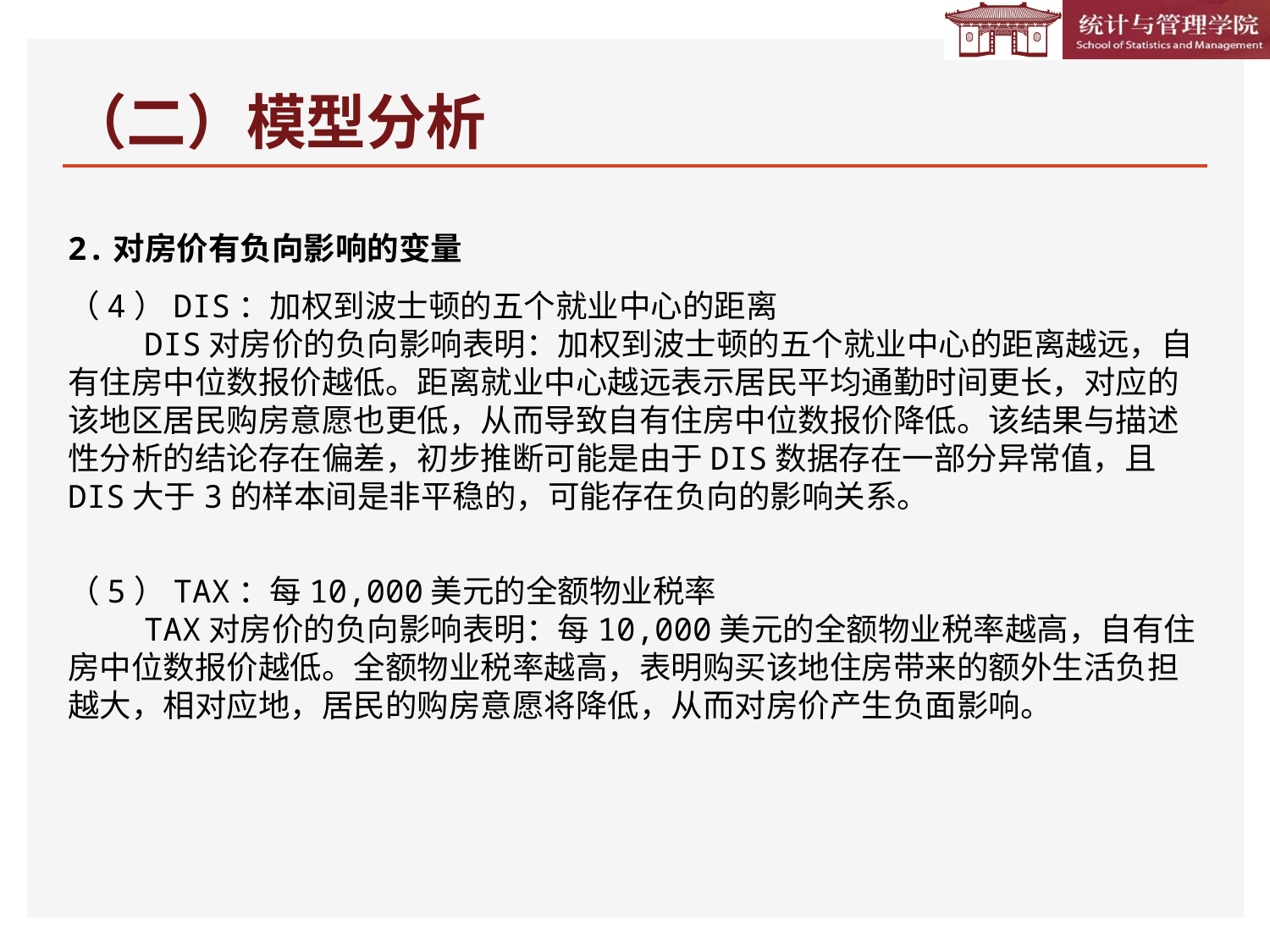

# （二）模型分析
2.对房价有负向影响的变量
（4）DIS：加权到波士顿的五个就业中心的距离
    DIS对房价的负向影响表明：加权到波士顿的五个就业中心的距离越远，自有住房中位数报价越低。距离就业中心越远表示居民平均通勤时间更长，对应的该地区居民购房意愿也更低，从而导致自有住房中位数报价降低。该结果与描述性分析的结论存在偏差，初步推断可能是由于DIS数据存在一部分异常值，且DIS大于3的样本间是非平稳的，可能存在负向的影响关系。

（5）TAX：每10,000美元的全额物业税率
    TAX对房价的负向影响表明：每10,000美元的全额物业税率越高，自有住房中位数报价越低。全额物业税率越高，表明购买该地住房带来的额外生活负担越大，相对应地，居民的购房意愿将降低，从而对房价产生负面影响。